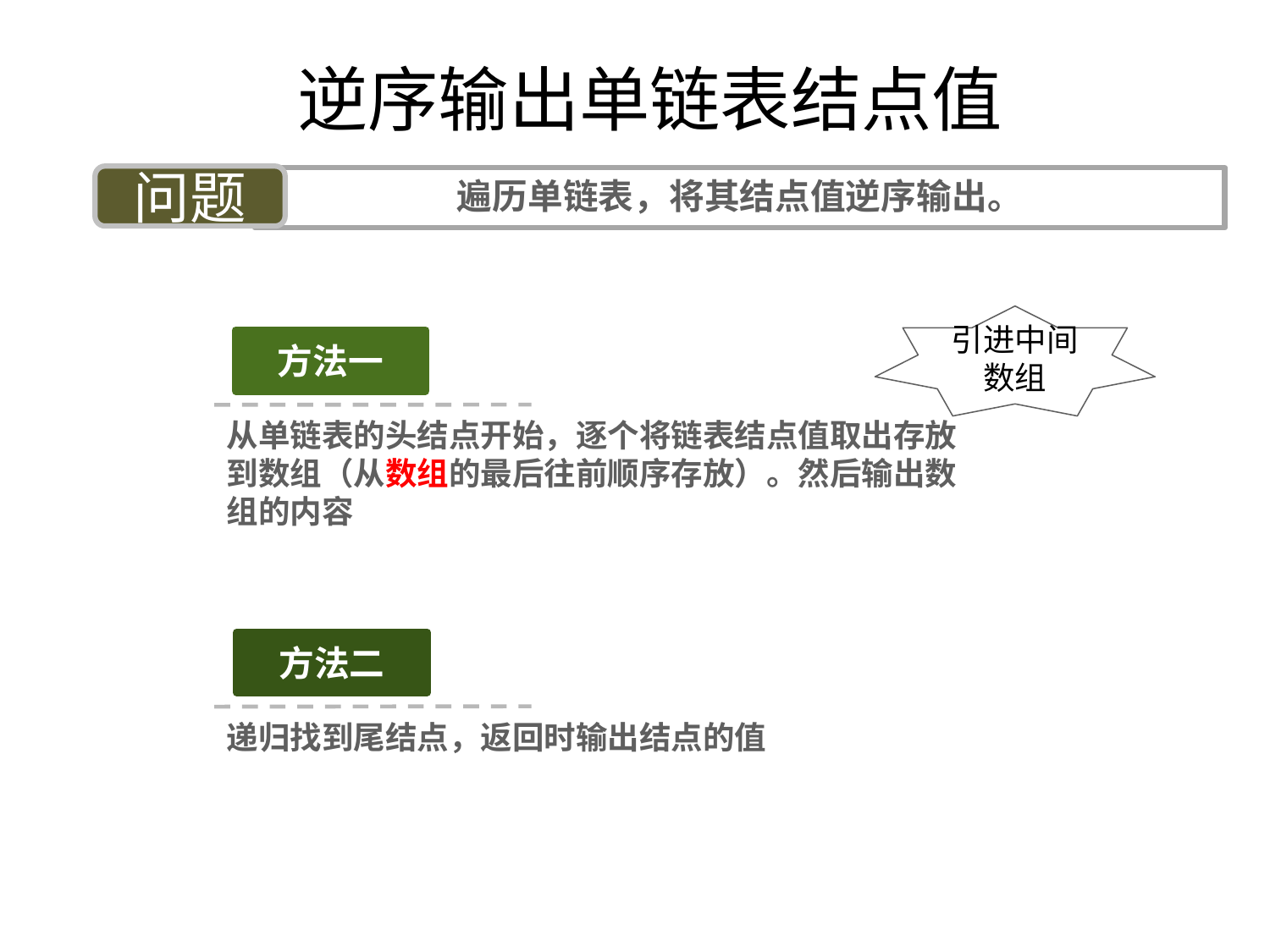

# 逆序输出单链表结点值
问题
遍历单链表，将其结点值逆序输出。
引进中间数组
方法一
从单链表的头结点开始，逐个将链表结点值取出存放到数组（从数组的最后往前顺序存放）。然后输出数组的内容
方法二
递归找到尾结点，返回时输出结点的值
180